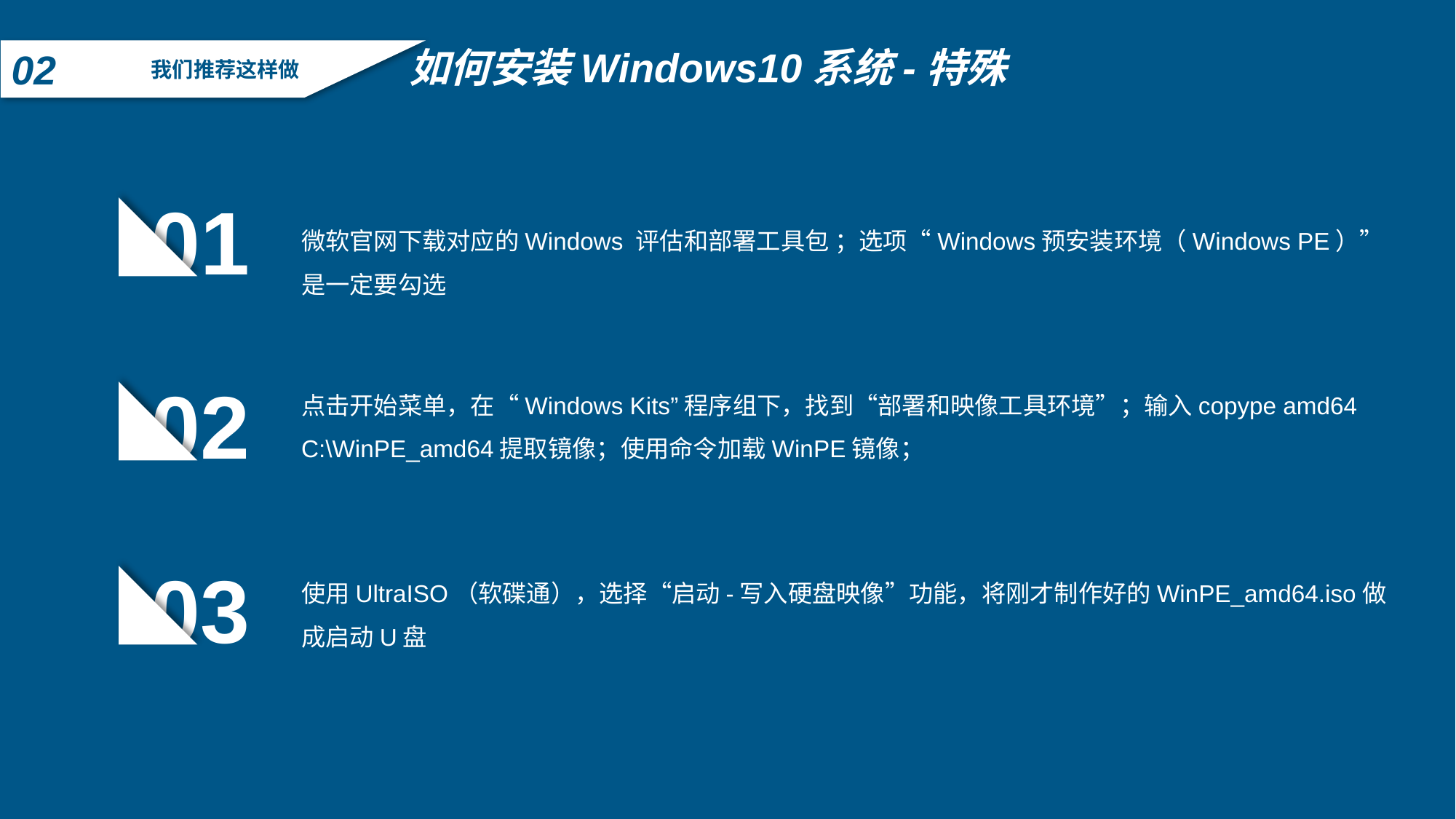

如何安装Windows10系统-特殊
02
我们推荐这样做
01

微软官网下载对应的Windows 评估和部署工具包 ；选项“Windows预安装环境（Windows PE）”是一定要勾选
02

点击开始菜单，在“Windows Kits”程序组下，找到“部署和映像工具环境”；输入copype amd64 C:\WinPE_amd64提取镜像；使用命令加载WinPE镜像；
03

使用UltraISO（软碟通），选择“启动-写入硬盘映像”功能，将刚才制作好的WinPE_amd64.iso做成启动U盘